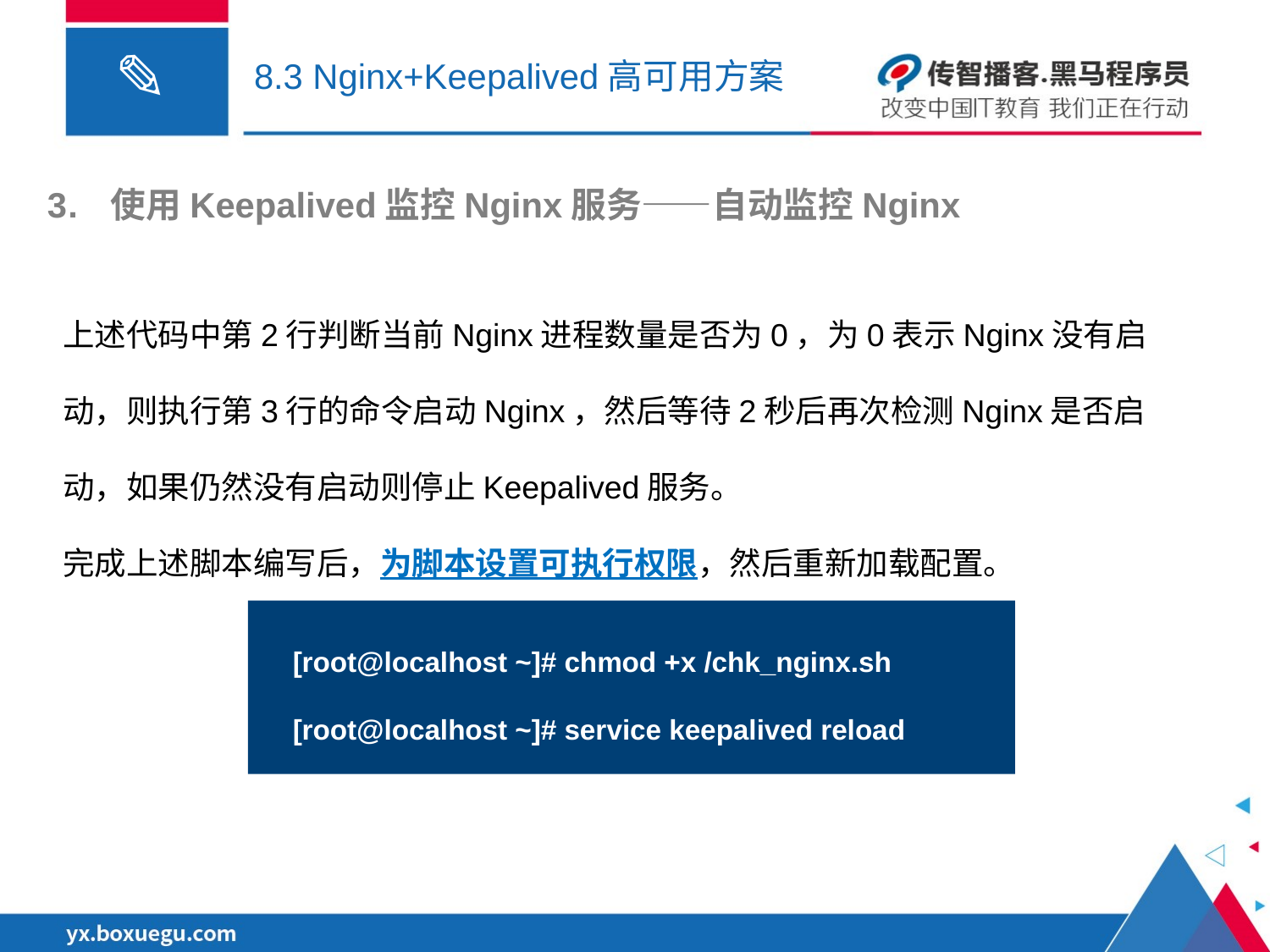

# 8.3 Nginx+Keepalived高可用方案
使用Keepalived监控Nginx服务——自动监控Nginx
上述代码中第2行判断当前Nginx进程数量是否为0，为0表示Nginx没有启动，则执行第3行的命令启动Nginx，然后等待2秒后再次检测Nginx是否启动，如果仍然没有启动则停止Keepalived服务。
完成上述脚本编写后，为脚本设置可执行权限，然后重新加载配置。

[root@localhost ~]# chmod +x /chk_nginx.sh
[root@localhost ~]# service keepalived reload